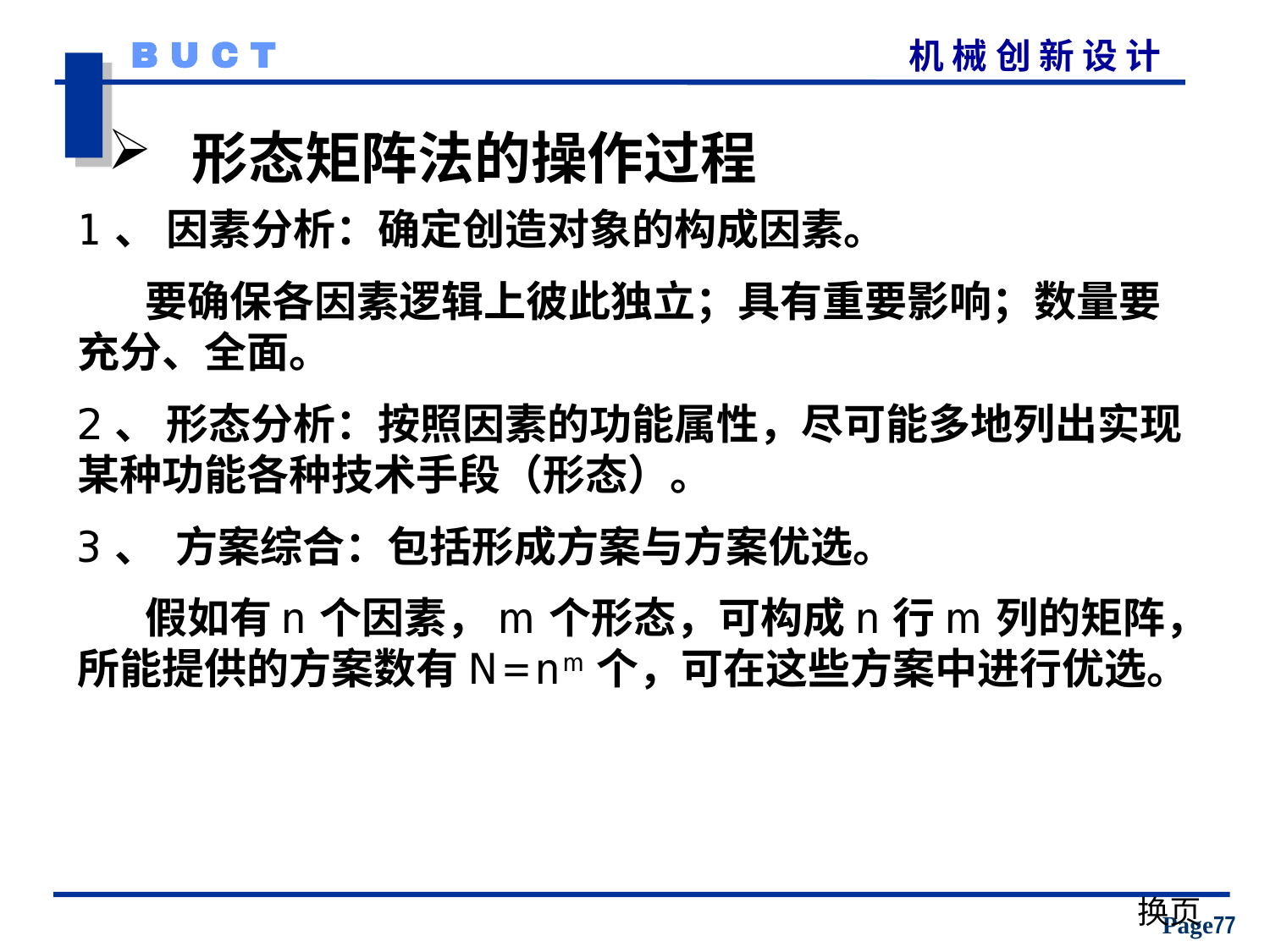

形态矩阵法的操作过程
1、 因素分析：确定创造对象的构成因素。
      要确保各因素逻辑上彼此独立；具有重要影响；数量要充分、全面。
2、 形态分析：按照因素的功能属性，尽可能多地列出实现某种功能各种技术手段（形态）。
3、  方案综合：包括形成方案与方案优选。
      假如有n个因素，m个形态，可构成n行m列的矩阵，所能提供的方案数有N=nm个，可在这些方案中进行优选。
换页
Page77